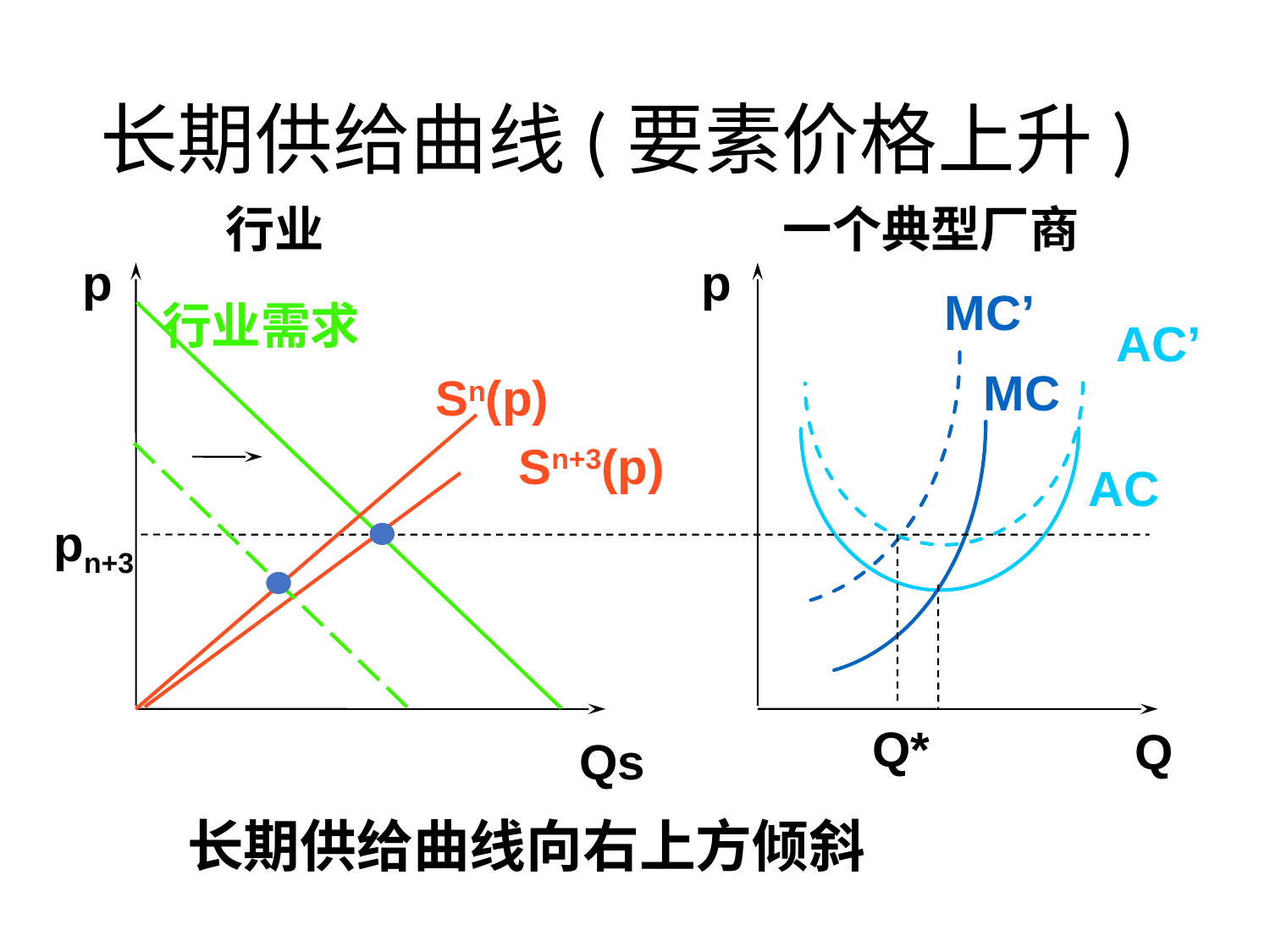

# 长期供给曲线(要素价格上升)
行业
一个典型厂商
p
p

MC’
行业需求

AC’

MC
Sn(p)

Sn+3(p)

AC

pn+3

Q*
Q
Qs
长期供给曲线向右上方倾斜